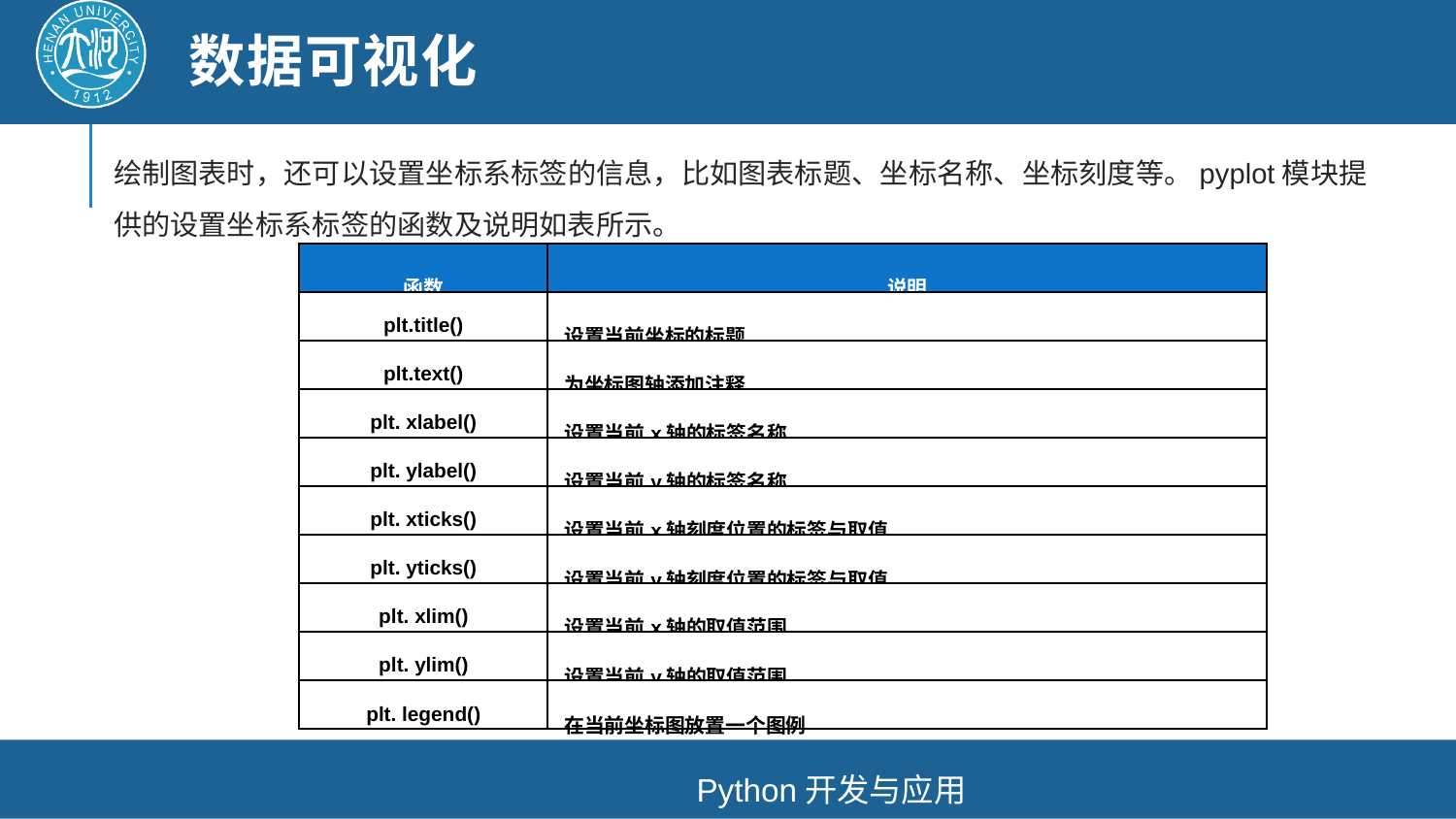

# 数据可视化
绘制图表时，还可以设置坐标系标签的信息，比如图表标题、坐标名称、坐标刻度等。pyplot模块提供的设置坐标系标签的函数及说明如表所示。
| 函数 | 说明 |
| --- | --- |
| plt.title() | 设置当前坐标的标题 |
| plt.text() | 为坐标图轴添加注释 |
| plt. xlabel() | 设置当前x轴的标签名称 |
| plt. ylabel() | 设置当前y轴的标签名称 |
| plt. xticks() | 设置当前x轴刻度位置的标签与取值 |
| plt. yticks() | 设置当前y轴刻度位置的标签与取值 |
| plt. xlim() | 设置当前x轴的取值范围 |
| plt. ylim() | 设置当前y轴的取值范围 |
| plt. legend() | 在当前坐标图放置一个图例 |

Python开发与应用
12